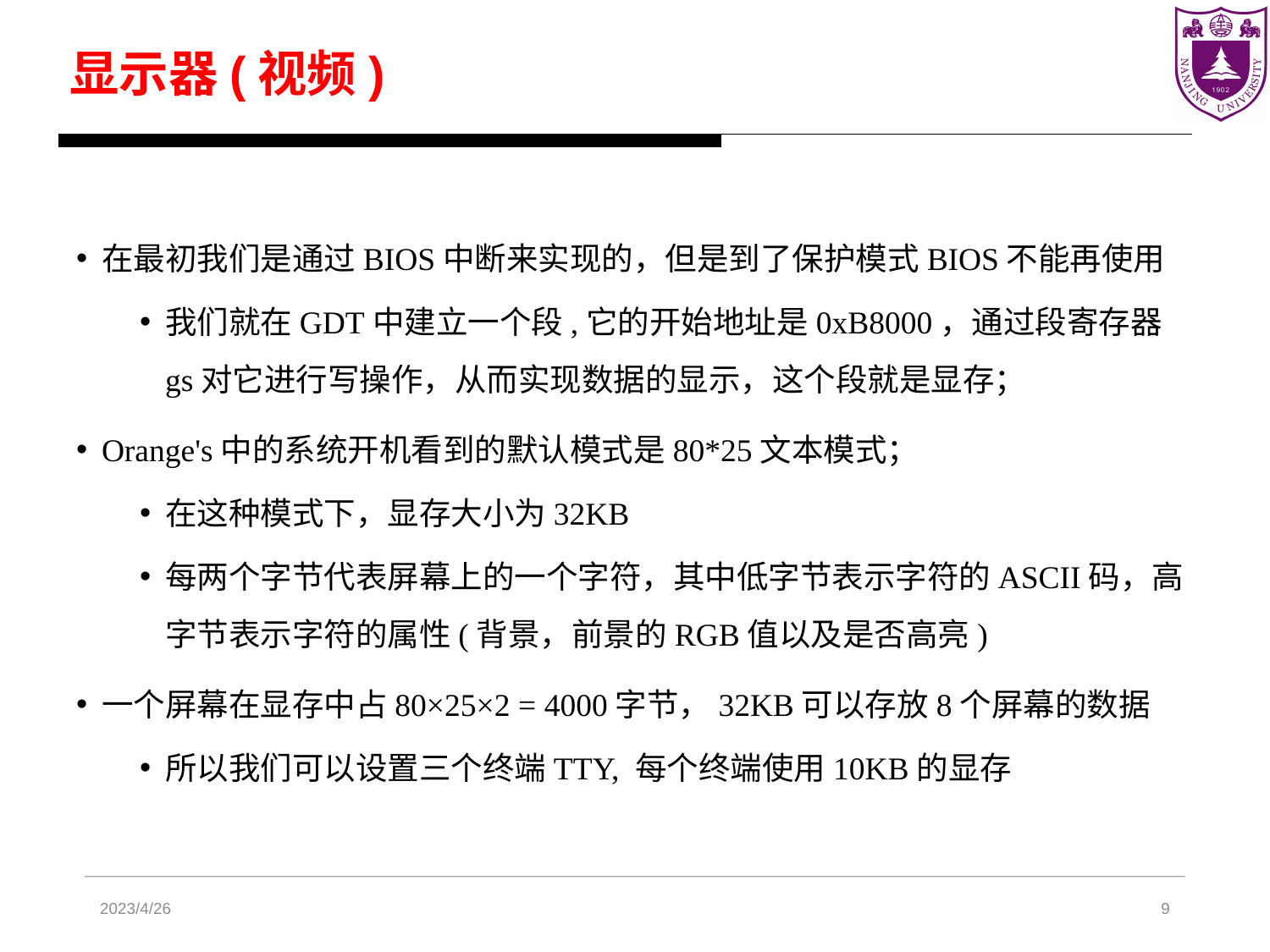

显示器(视频)
在最初我们是通过BIOS中断来实现的，但是到了保护模式BIOS不能再使用
我们就在GDT中建立一个段,它的开始地址是0xB8000，通过段寄存器gs对它进行写操作，从而实现数据的显示，这个段就是显存；
Orange's中的系统开机看到的默认模式是80*25文本模式；
在这种模式下，显存大小为32KB
每两个字节代表屏幕上的一个字符，其中低字节表示字符的ASCII码，高字节表示字符的属性(背景，前景的RGB值以及是否高亮)
一个屏幕在显存中占80×25×2 = 4000字节，32KB可以存放8个屏幕的数据
所以我们可以设置三个终端TTY, 每个终端使用10KB的显存
2023/4/26
9